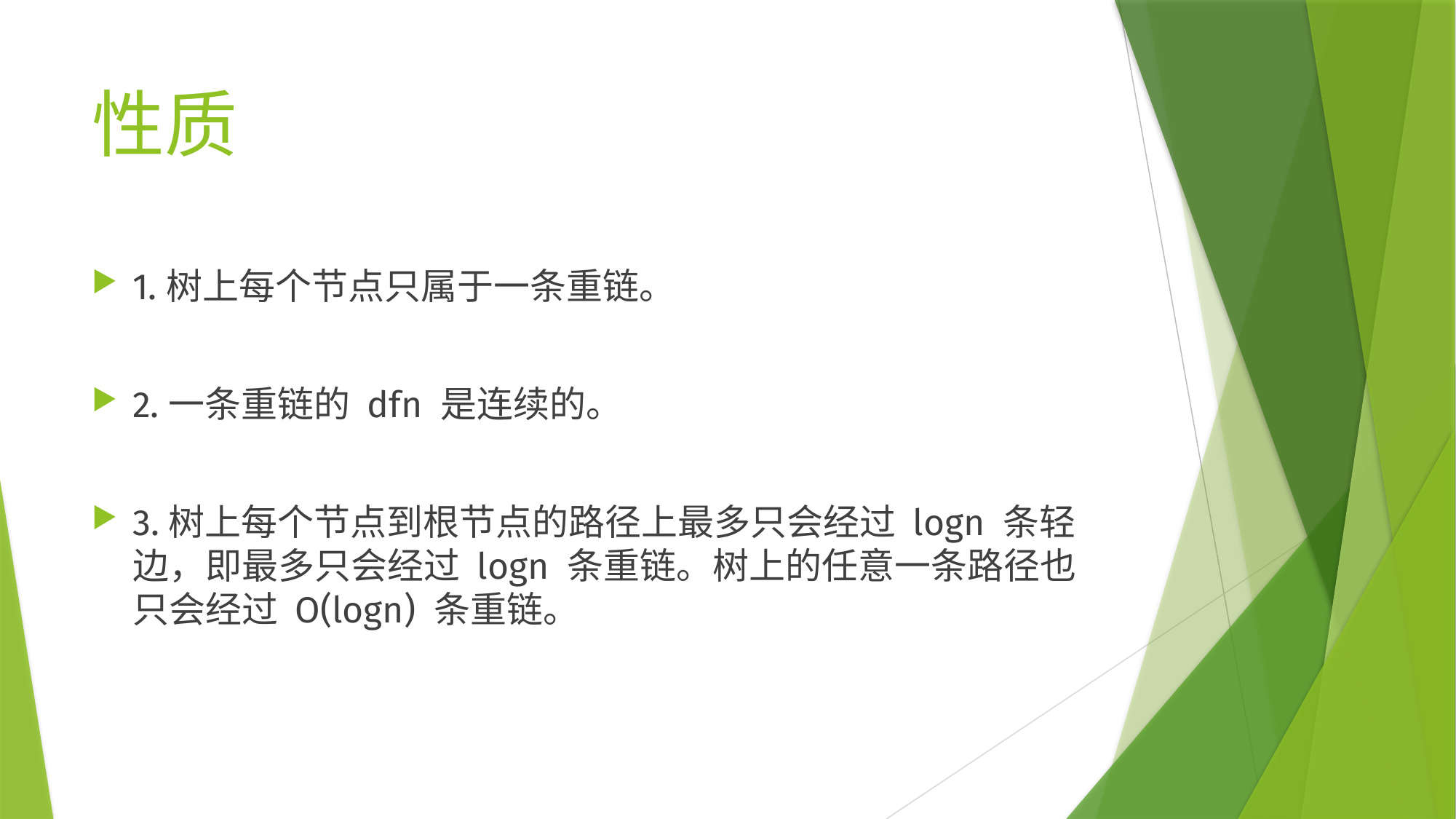

# 性质
1.树上每个节点只属于一条重链。

2.一条重链的 dfn 是连续的。

3.树上每个节点到根节点的路径上最多只会经过 logn 条轻边，即最多只会经过 logn 条重链。树上的任意一条路径也只会经过 O(logn) 条重链。